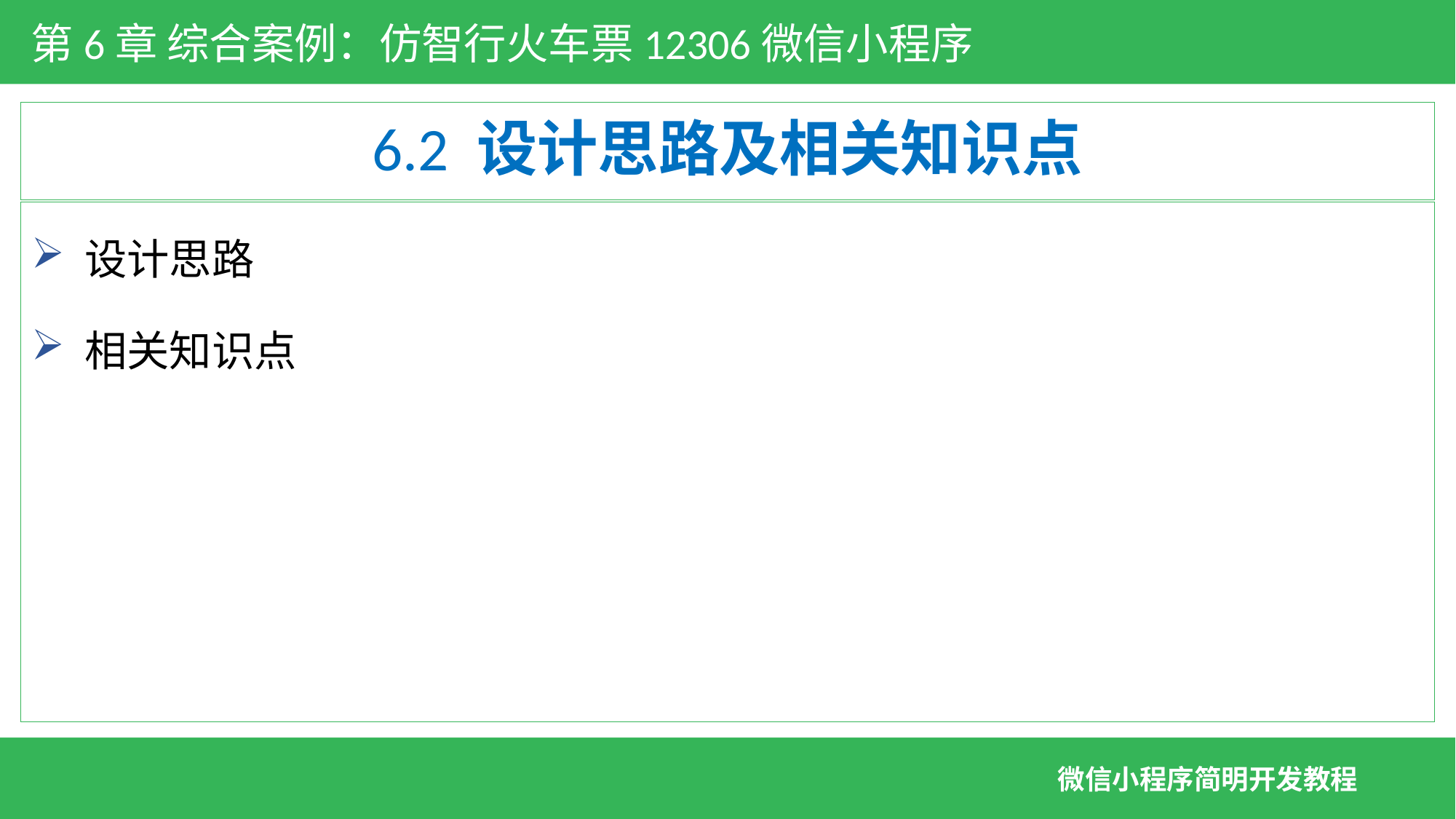

第6章 综合案例：仿智行火车票12306微信小程序

# 6.2 设计思路及相关知识点
 设计思路
 相关知识点

微信小程序简明开发教程